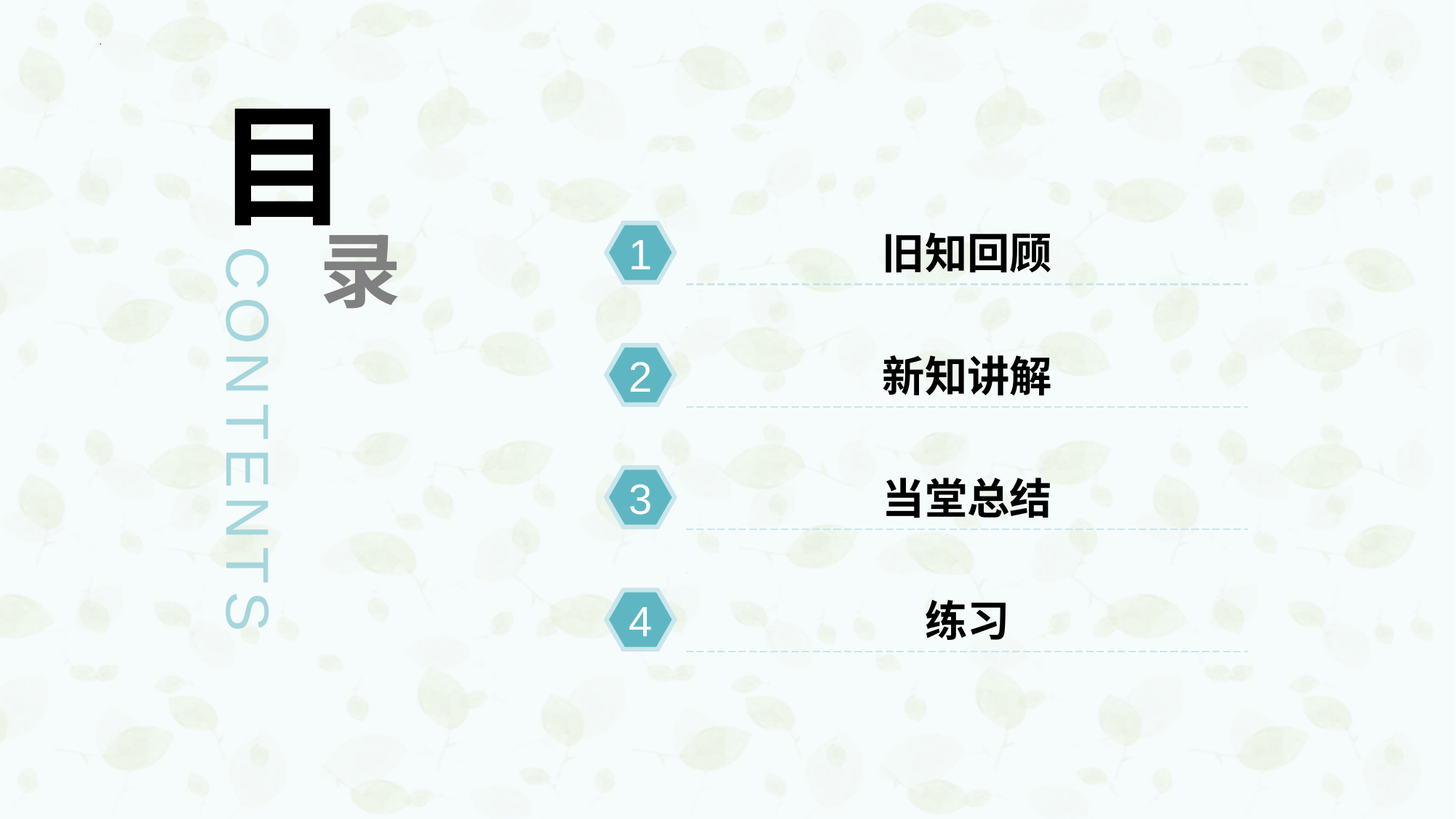

目
旧知回顾
录
1
新知讲解
2
CONTENTS
当堂总结
3
练习
4